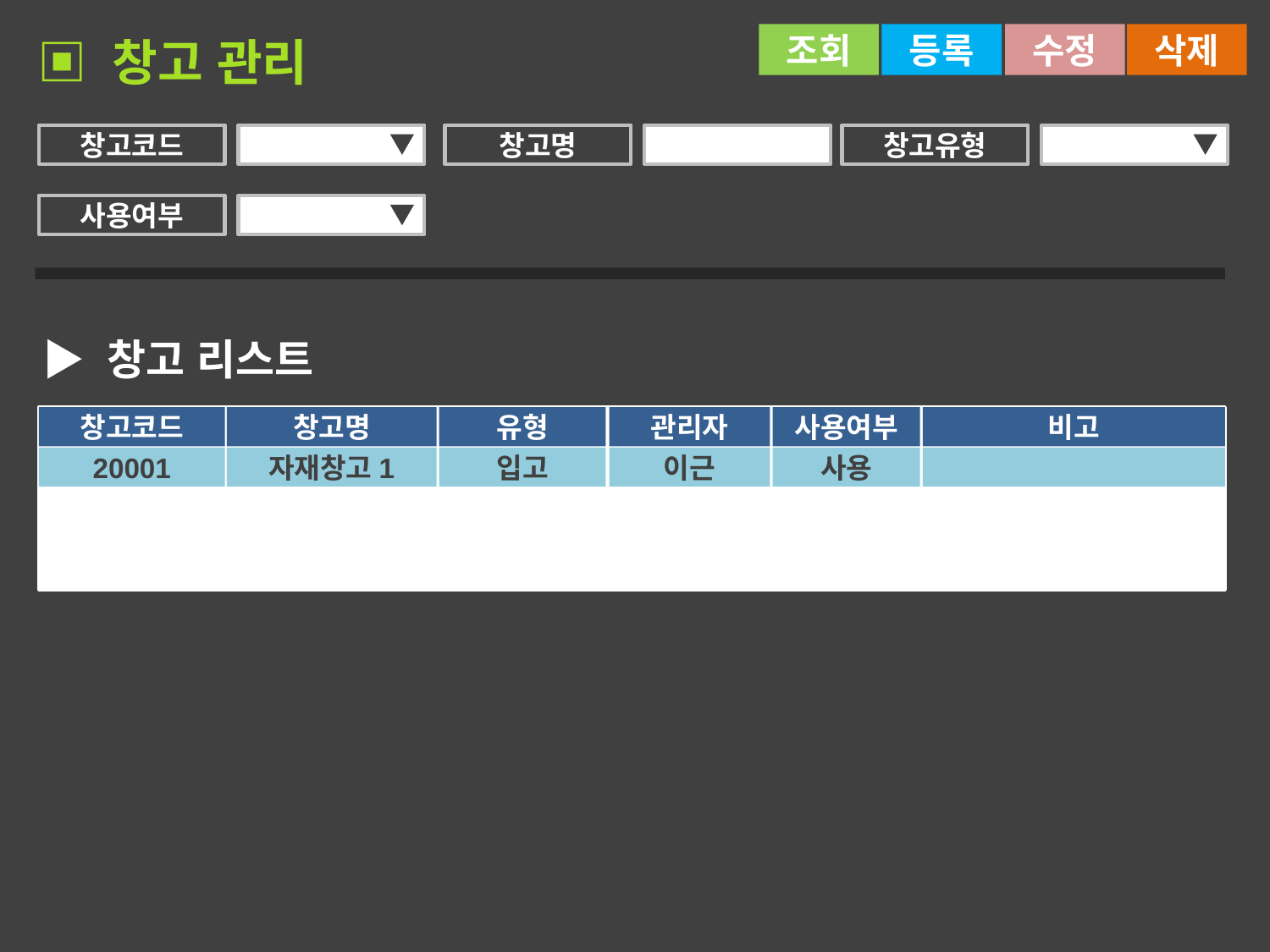

삭제
수정
등록
조회
▣ 창고 관리
창고코드

창고명

창고유형

사용여부

▶ 창고 리스트
창고코드
창고명
자재창고1
유형
관리자
이근
사용여부
비고

20001
입고
사용